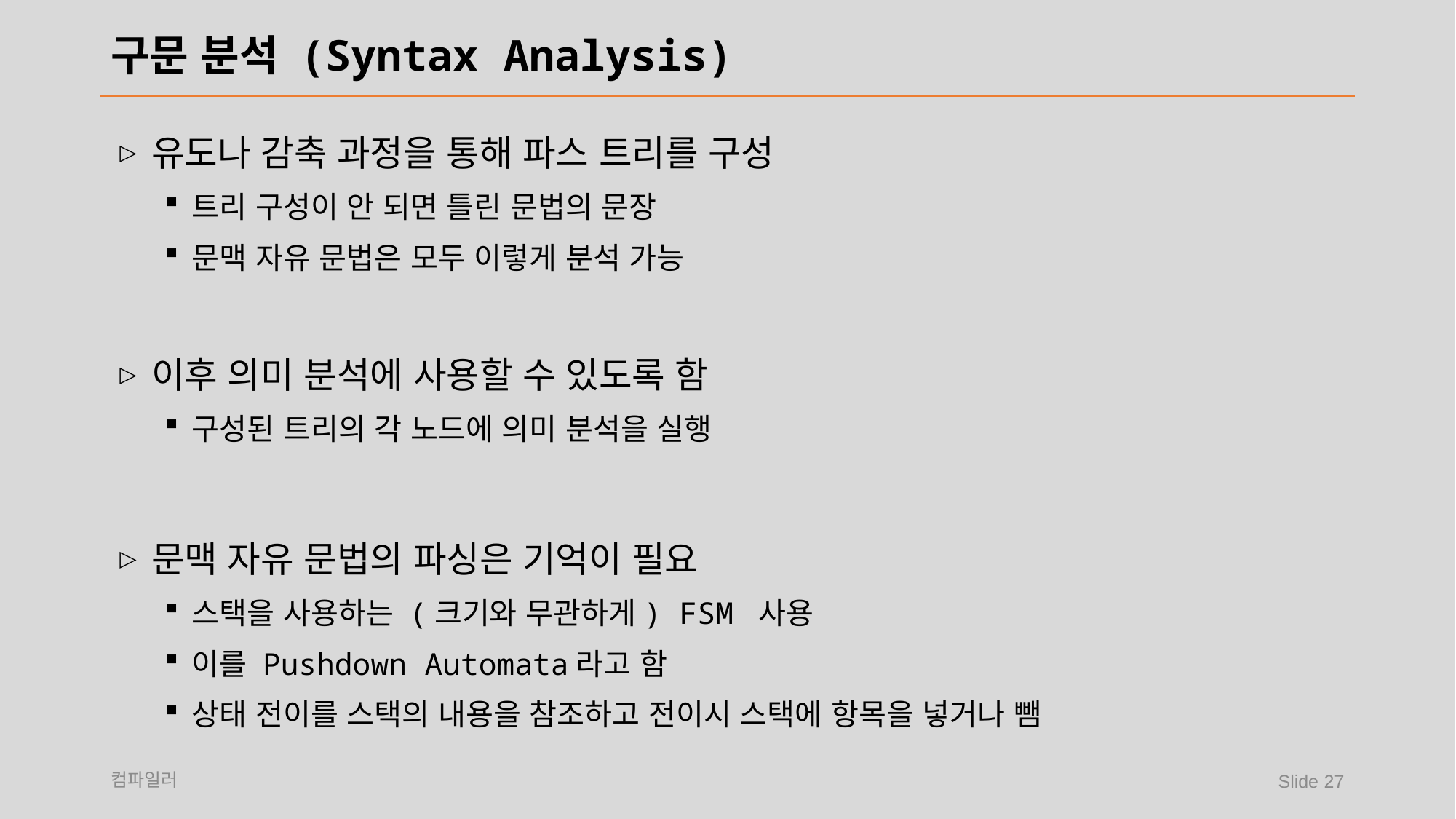

# 구문 분석 (Syntax Analysis)
유도나 감축 과정을 통해 파스 트리를 구성
트리 구성이 안 되면 틀린 문법의 문장
문맥 자유 문법은 모두 이렇게 분석 가능

이후 의미 분석에 사용할 수 있도록 함
구성된 트리의 각 노드에 의미 분석을 실행

문맥 자유 문법의 파싱은 기억이 필요
스택을 사용하는 (크기와 무관하게) FSM 사용
이를 Pushdown Automata라고 함
상태 전이를 스택의 내용을 참조하고 전이시 스택에 항목을 넣거나 뺌

컴파일러
Slide 27